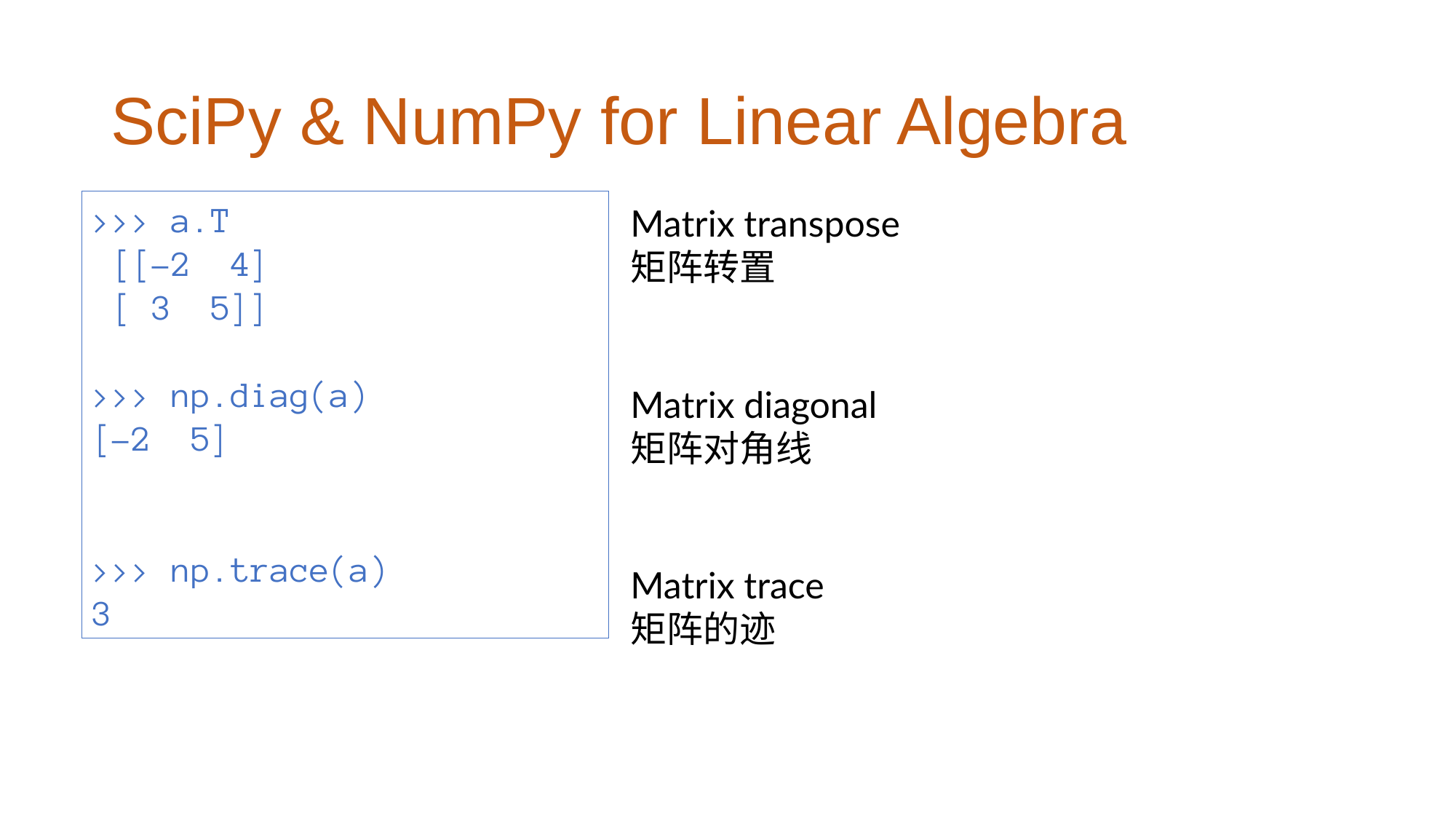

# SciPy & NumPy for Linear Algebra
>>> a.T
 [[-2  4]
 [ 3  5]]

>>> np.diag(a)
[-2  5]

>>> np.trace(a)
3
Matrix transpose
矩阵转置
Matrix diagonal
矩阵对角线

Matrix trace
矩阵的迹